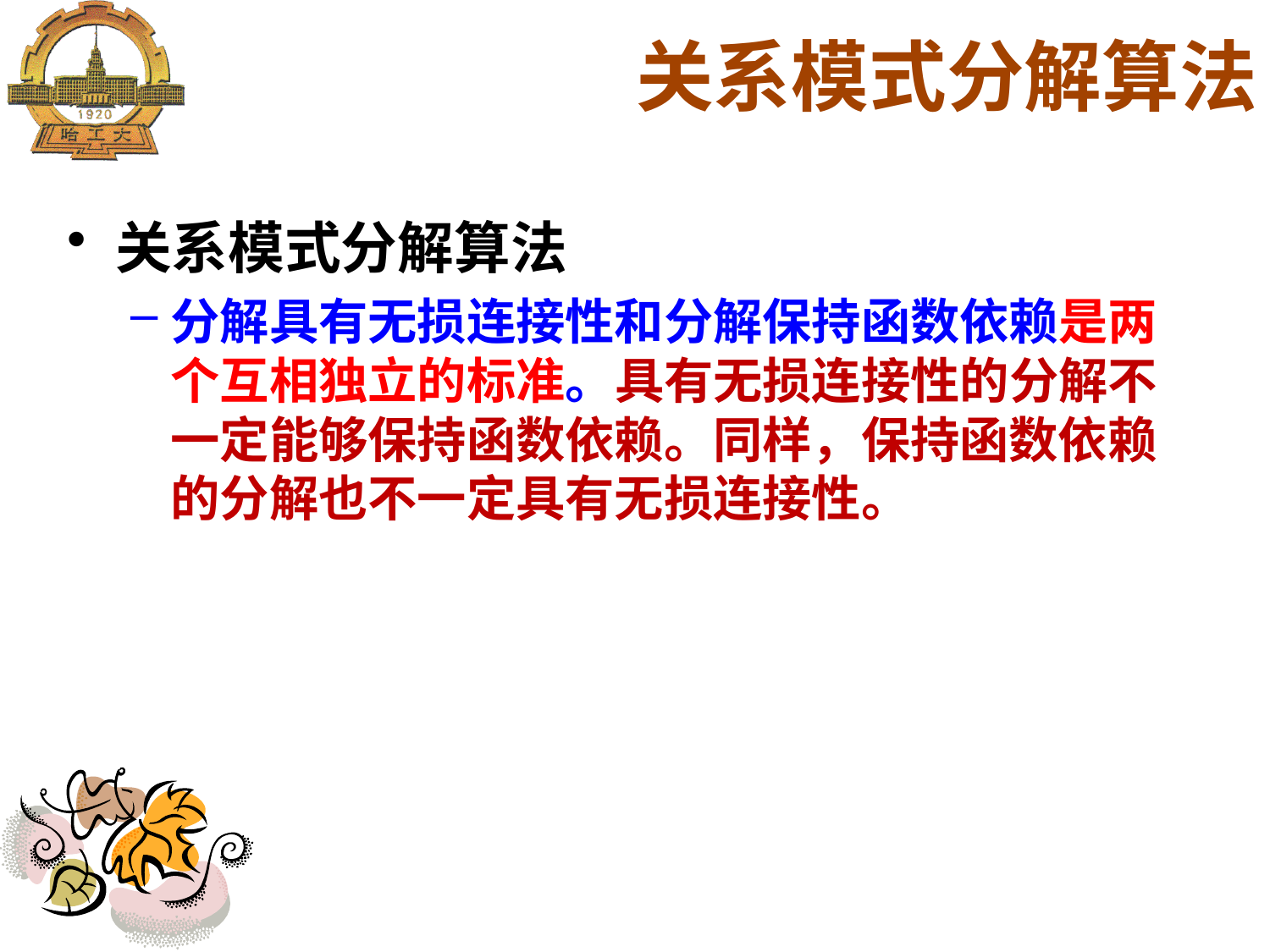

关系模式分解算法
关系模式分解算法
分解具有无损连接性和分解保持函数依赖是两个互相独立的标准。具有无损连接性的分解不一定能够保持函数依赖。同样，保持函数依赖的分解也不一定具有无损连接性。